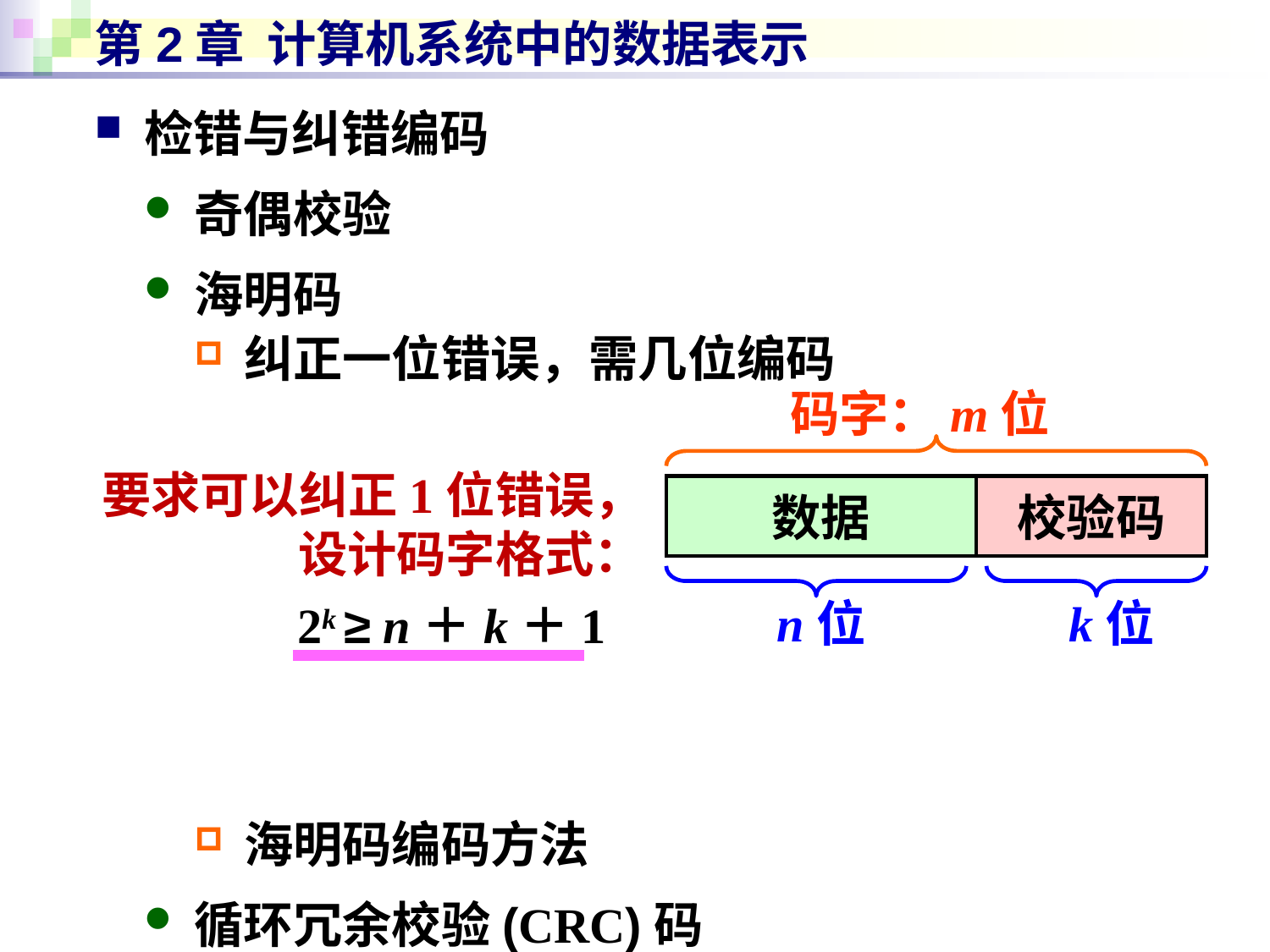

# 第2章  计算机系统中的数据表示
检错与纠错编码
奇偶校验
海明码
纠正一位错误，需几位编码

海明码编码方法
循环冗余校验(CRC)码

码字：m位

要求可以纠正1位错误，
设计码字格式：

数据
校验码
n位
k位
2k ≥ n＋k＋1
26